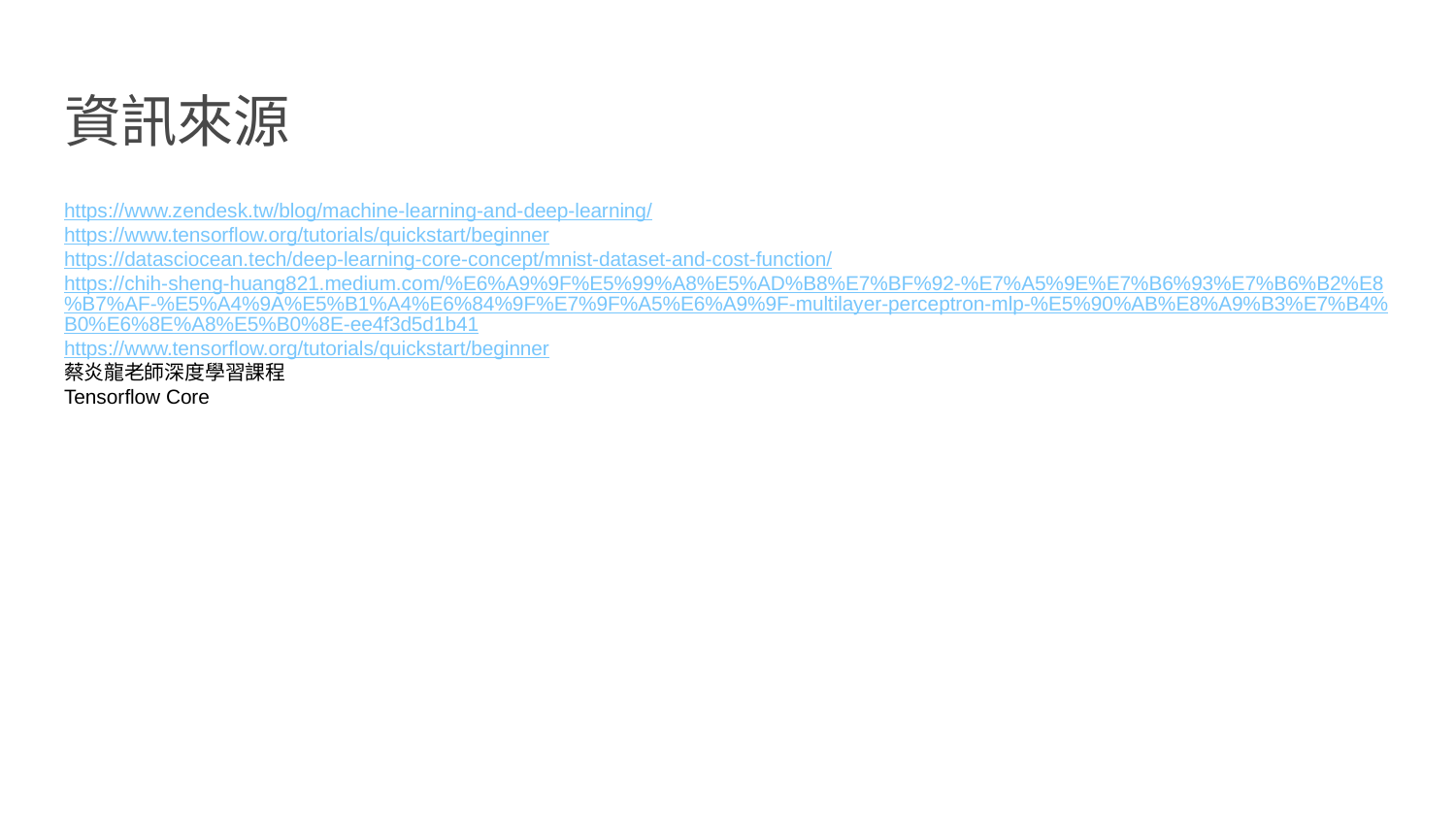

# 資訊來源
https://www.zendesk.tw/blog/machine-learning-and-deep-learning/
https://www.tensorflow.org/tutorials/quickstart/beginner
https://datasciocean.tech/deep-learning-core-concept/mnist-dataset-and-cost-function/
https://chih-sheng-huang821.medium.com/%E6%A9%9F%E5%99%A8%E5%AD%B8%E7%BF%92-%E7%A5%9E%E7%B6%93%E7%B6%B2%E8%B7%AF-%E5%A4%9A%E5%B1%A4%E6%84%9F%E7%9F%A5%E6%A9%9F-multilayer-perceptron-mlp-%E5%90%AB%E8%A9%B3%E7%B4%B0%E6%8E%A8%E5%B0%8E-ee4f3d5d1b41
https://www.tensorflow.org/tutorials/quickstart/beginner
蔡炎龍老師深度學習課程
Tensorflow Core